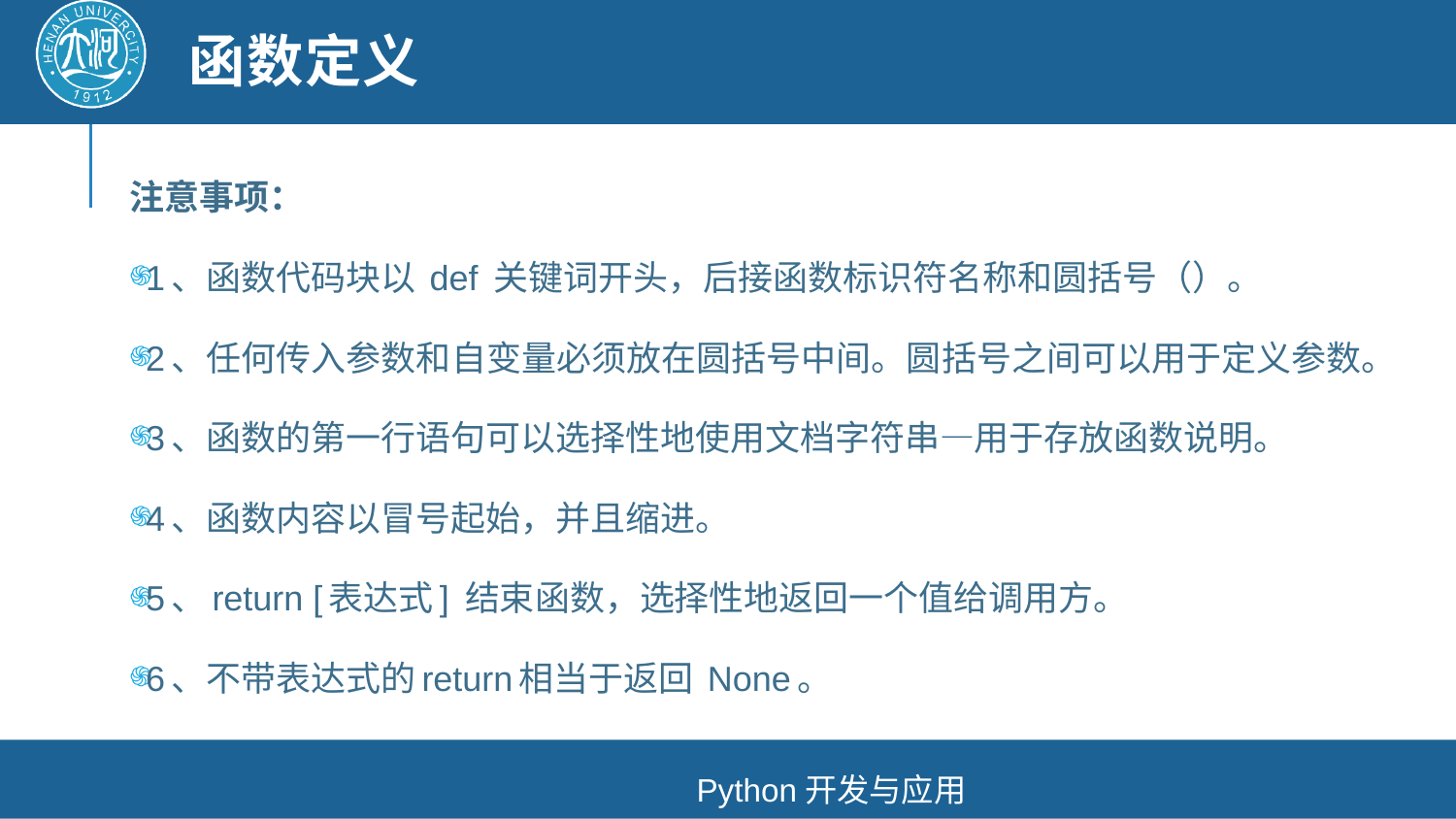

# 函数定义
注意事项：
1、函数代码块以 def 关键词开头，后接函数标识符名称和圆括号（）。
2、任何传入参数和自变量必须放在圆括号中间。圆括号之间可以用于定义参数。
3、函数的第一行语句可以选择性地使用文档字符串—用于存放函数说明。
4、函数内容以冒号起始，并且缩进。
5、return [表达式] 结束函数，选择性地返回一个值给调用方。
6、不带表达式的return相当于返回 None。

Python开发与应用
8